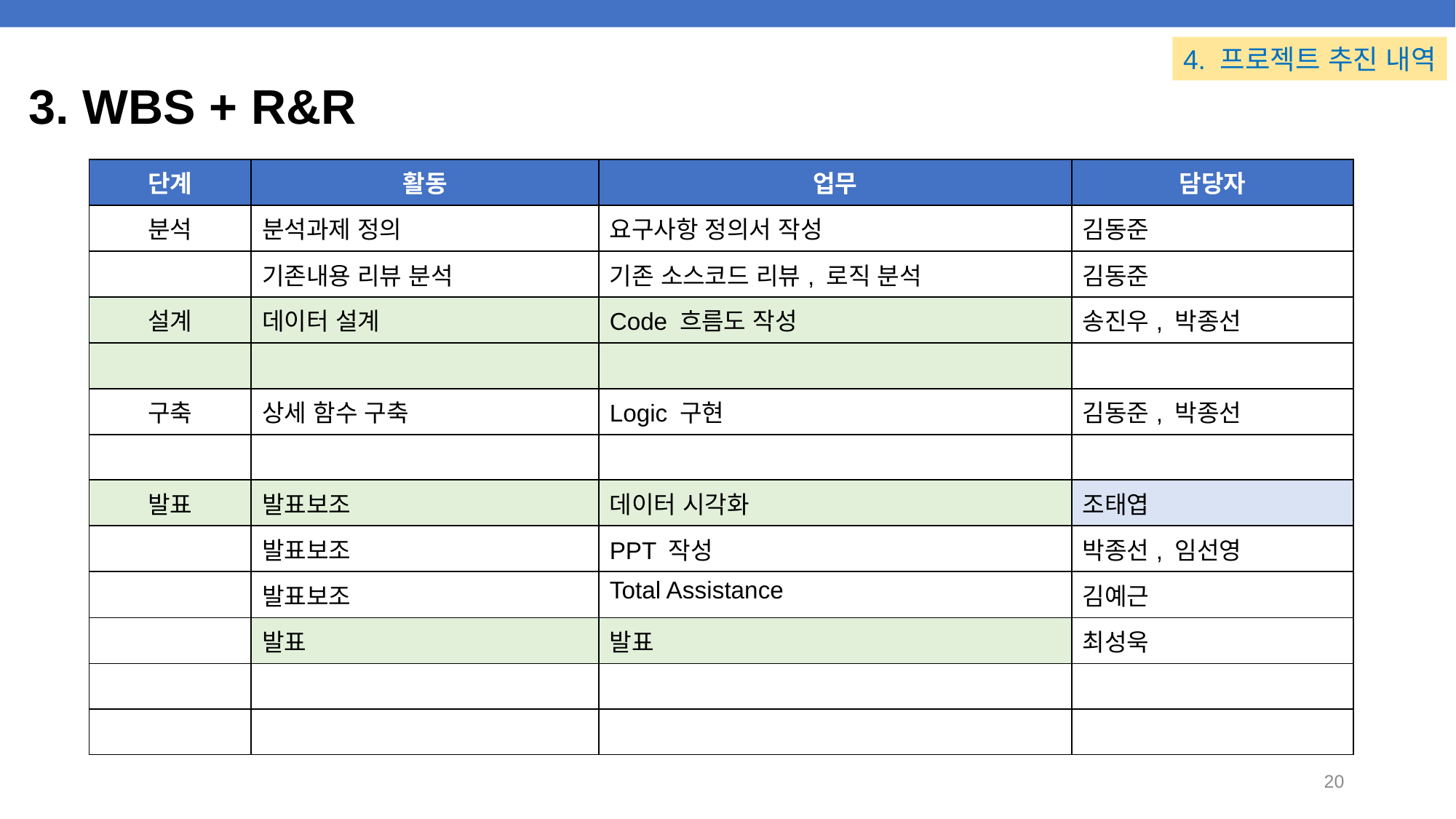

4. 프로젝트 추진 내역
# 3. WBS + R&R
| 단계 | 활동 | 업무 | 담당자 |
| --- | --- | --- | --- |
| 분석 | 분석과제 정의 | 요구사항 정의서 작성 | 김동준 |
|  | 기존내용 리뷰 분석 | 기존 소스코드 리뷰, 로직 분석 | 김동준 |
| 설계 | 데이터 설계 | Code 흐름도 작성 | 송진우, 박종선 |
|  |  |  |  |
| 구축 | 상세 함수 구축 | Logic 구현 | 김동준, 박종선 |
|  |  |  |  |
| 발표 | 발표보조 | 데이터 시각화 | 조태엽 |
|  | 발표보조 | PPT 작성 | 박종선, 임선영 |
|  | 발표보조 | Total Assistance | 김예근 |
|  | 발표 | 발표 | 최성욱 |
|  |  |  |  |
|  |  |  |  |
20